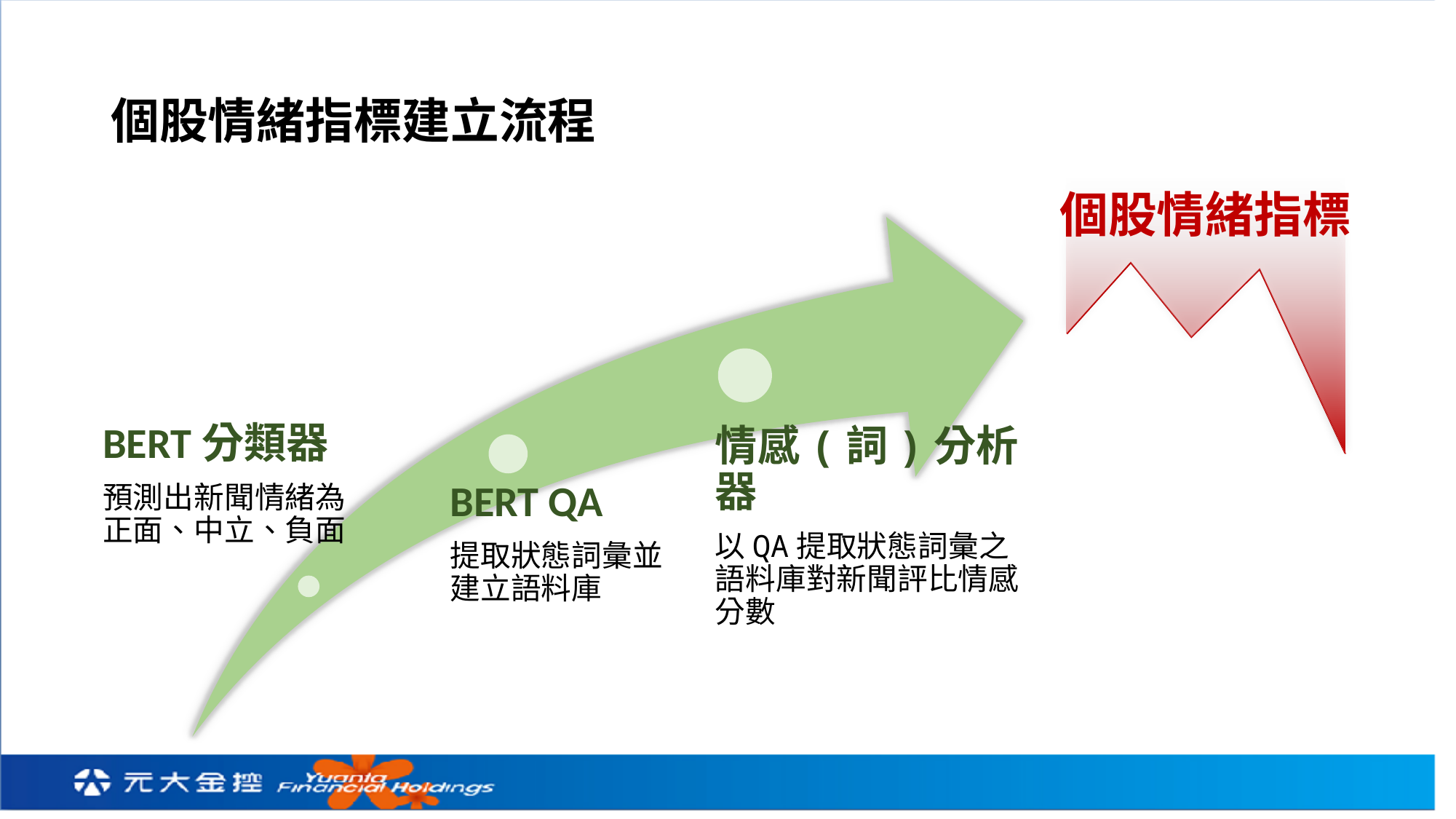

# 個股情緒指標建立流程
個股情緒指標

BERT分類器
預測出新聞情緒為正面、中立、負面
BERT QA
提取狀態詞彙並建立語料庫

情感(詞)分析器
以QA提取狀態詞彙之語料庫對新聞評比情感分數